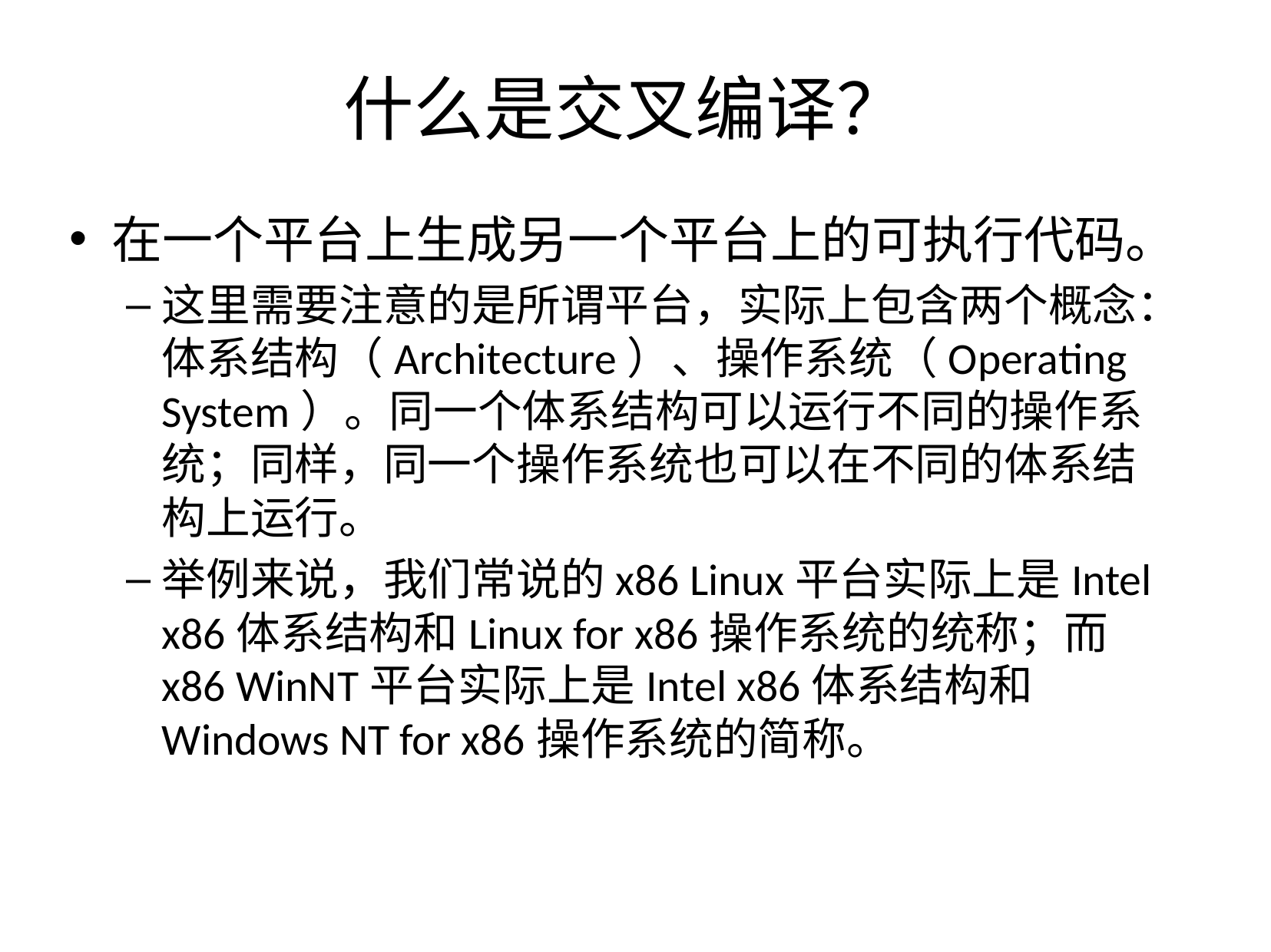

# 什么是交叉编译？
在一个平台上生成另一个平台上的可执行代码。
这里需要注意的是所谓平台，实际上包含两个概念：体系结构（Architecture）、操作系统（Operating System）。同一个体系结构可以运行不同的操作系统；同样，同一个操作系统也可以在不同的体系结构上运行。
举例来说，我们常说的x86 Linux平台实际上是Intel x86体系结构和Linux for x86操作系统的统称；而x86 WinNT平台实际上是Intel x86体系结构和Windows NT for x86操作系统的简称。